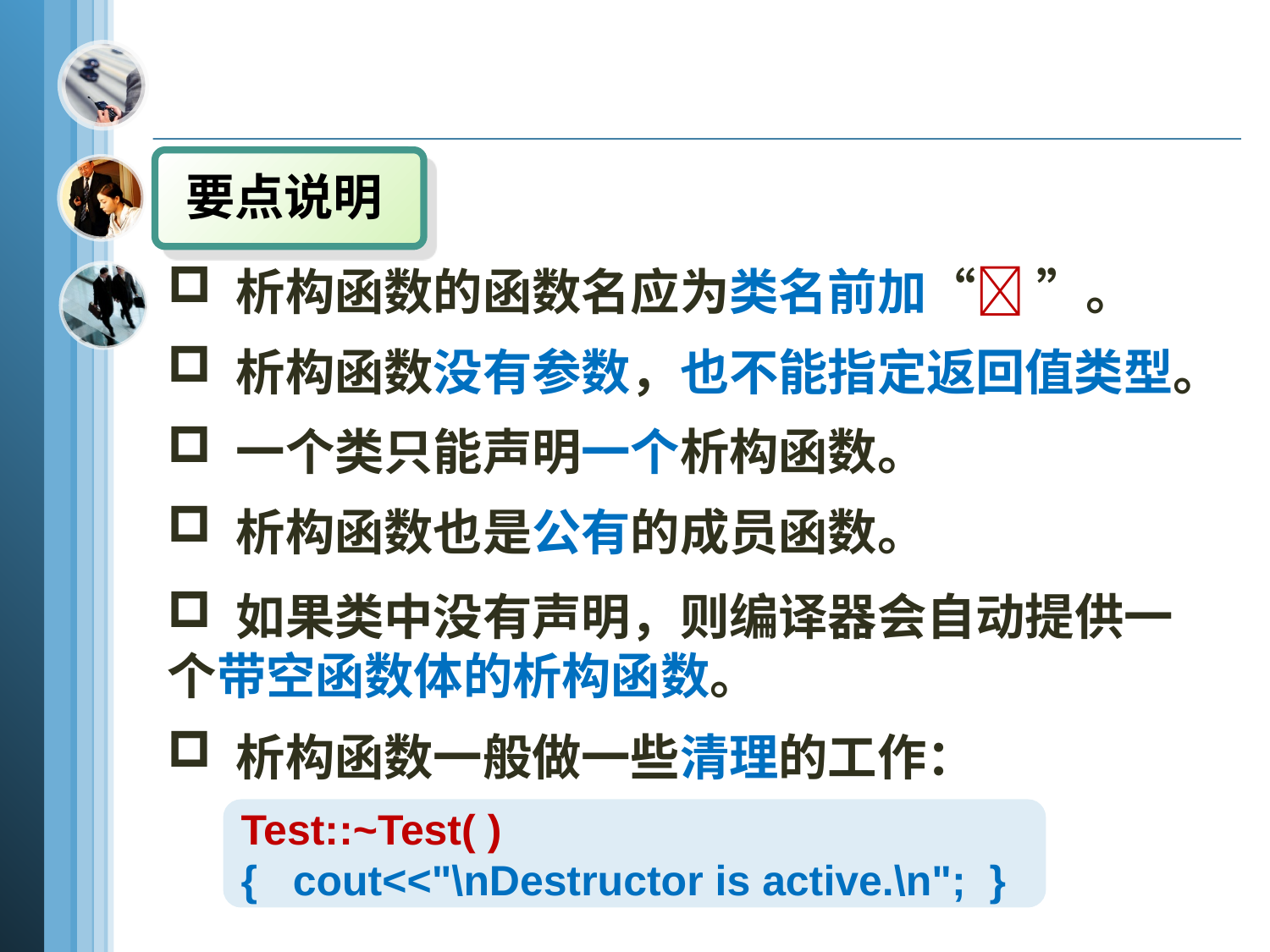

要点说明
 析构函数的函数名应为类名前加“∼ ”。
 析构函数没有参数，也不能指定返回值类型。
 一个类只能声明一个析构函数。
 析构函数也是公有的成员函数。
 如果类中没有声明，则编译器会自动提供一个带空函数体的析构函数。
 析构函数一般做一些清理的工作：
Test::~Test( )
{   cout<<"\nDestructor is active.\n";  }